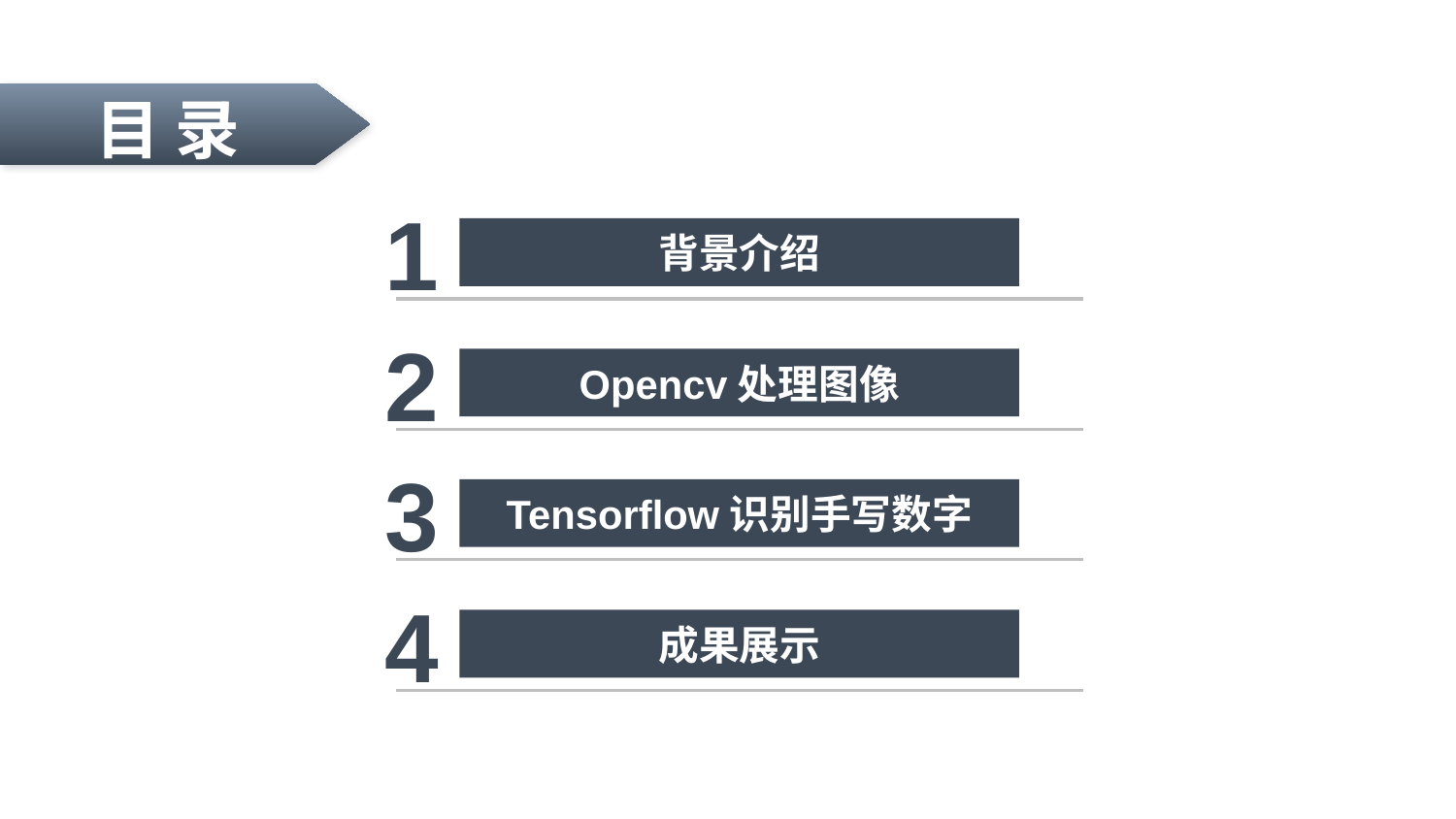

目 录
1
背景介绍
2
Opencv处理图像
3
Tensorflow识别手写数字
4
成果展示